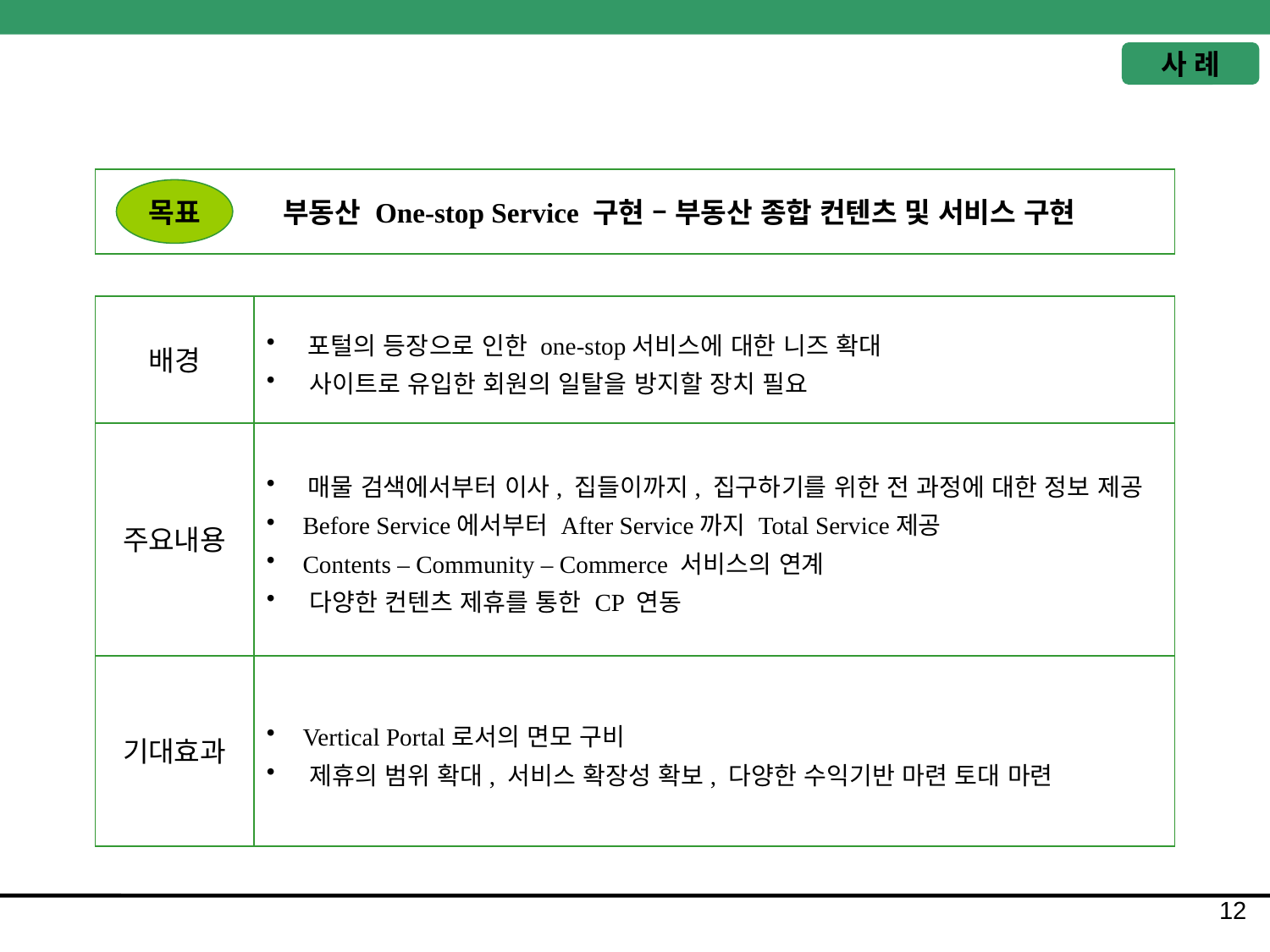

사 례
             부동산 One-stop Service 구현 – 부동산 종합 컨텐츠 및 서비스 구현
목표
배경
 포털의 등장으로 인한 one-stop서비스에 대한 니즈 확대
 사이트로 유입한 회원의 일탈을 방지할 장치 필요
주요내용
 매물 검색에서부터 이사, 집들이까지, 집구하기를 위한 전 과정에 대한 정보 제공
 Before Service에서부터 After Service까지 Total Service제공
 Contents – Community – Commerce 서비스의 연계
 다양한 컨텐츠 제휴를 통한 CP 연동
기대효과
 Vertical Portal로서의 면모 구비
 제휴의 범위 확대, 서비스 확장성 확보, 다양한 수익기반 마련 토대 마련
12